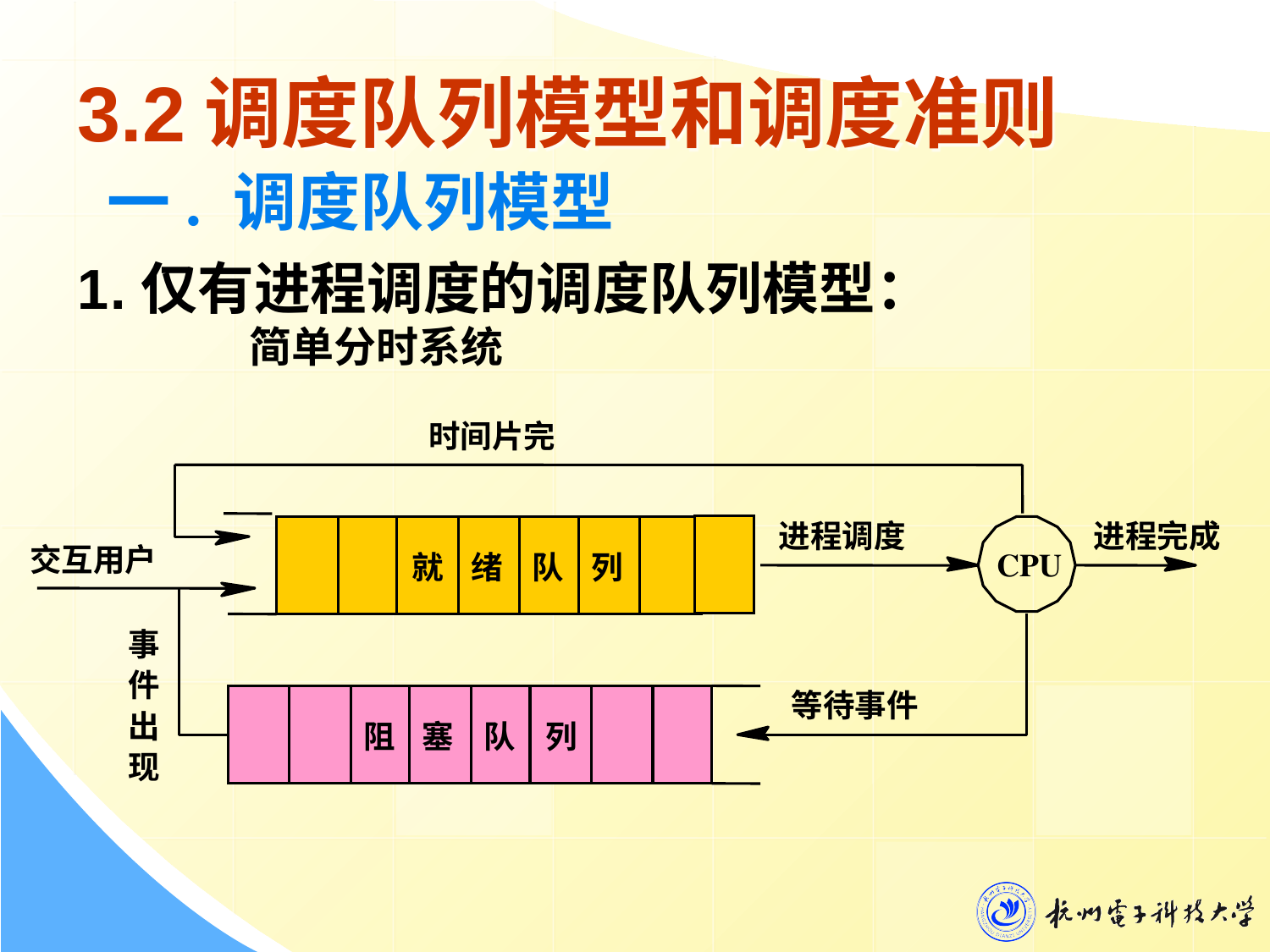

3.2调度队列模型和调度准则
一. 调度队列模型
仅有进程调度的调度队列模型：
                 简单分时系统
时间片完

进程调度

CPU

进程完成

交互用户

就
绪
队
列

事
件
出
现

等待事件

阻
塞
队
列